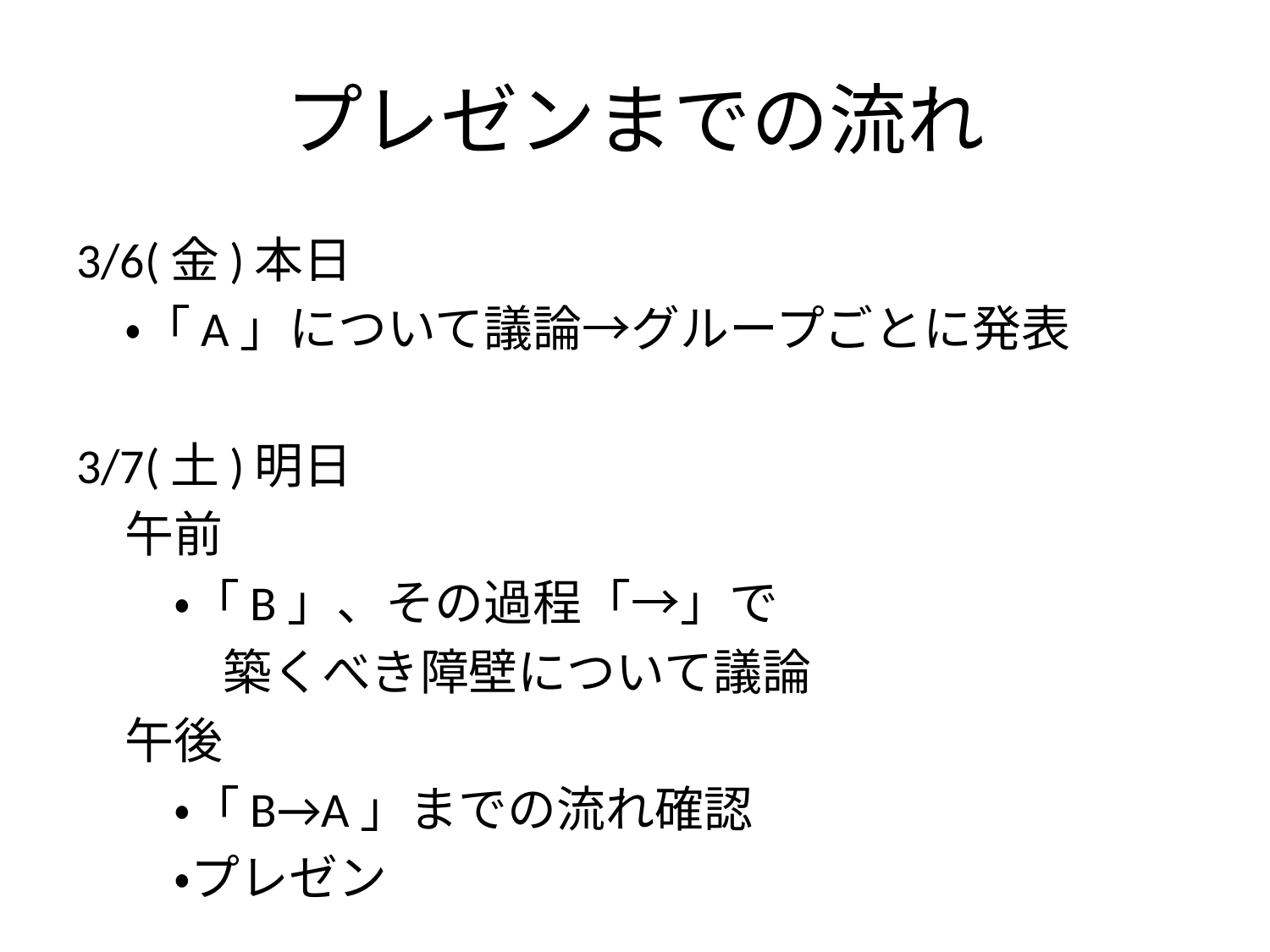

# プレゼンまでの流れ
3/6(金)本日
　・「A」について議論→グループごとに発表

3/7(土)明日
　午前
　　・「B」、その過程「→」で
　　　築くべき障壁について議論
　午後
　　・「B→A」までの流れ確認
　　・プレゼン